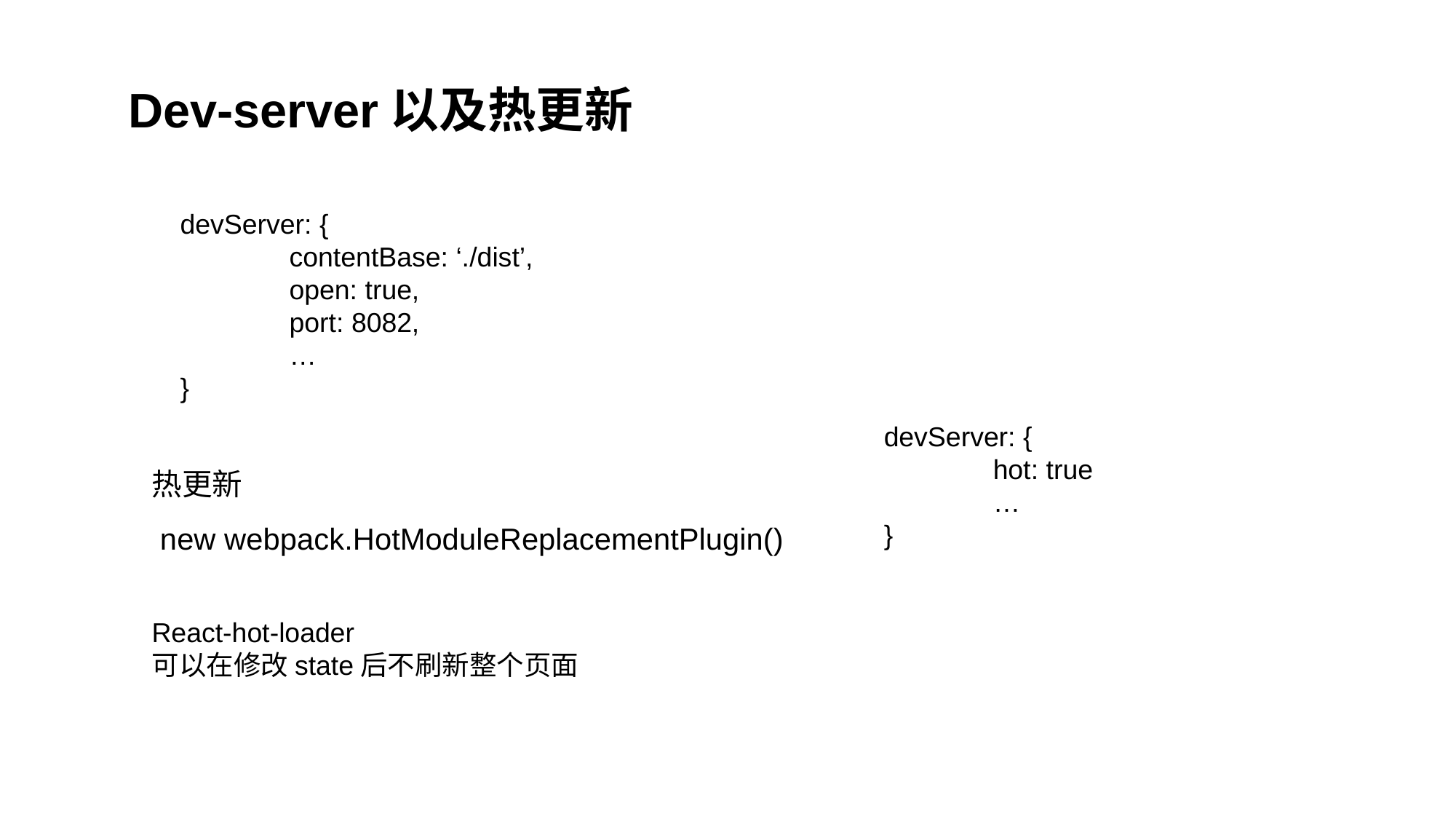

# Dev-server以及热更新
devServer: {
	contentBase: ‘./dist’,
	open: true,
	port: 8082,
	…
}
devServer: {
	hot: true
	…
}
热更新
 new webpack.HotModuleReplacementPlugin()
React-hot-loader
可以在修改state后不刷新整个页面